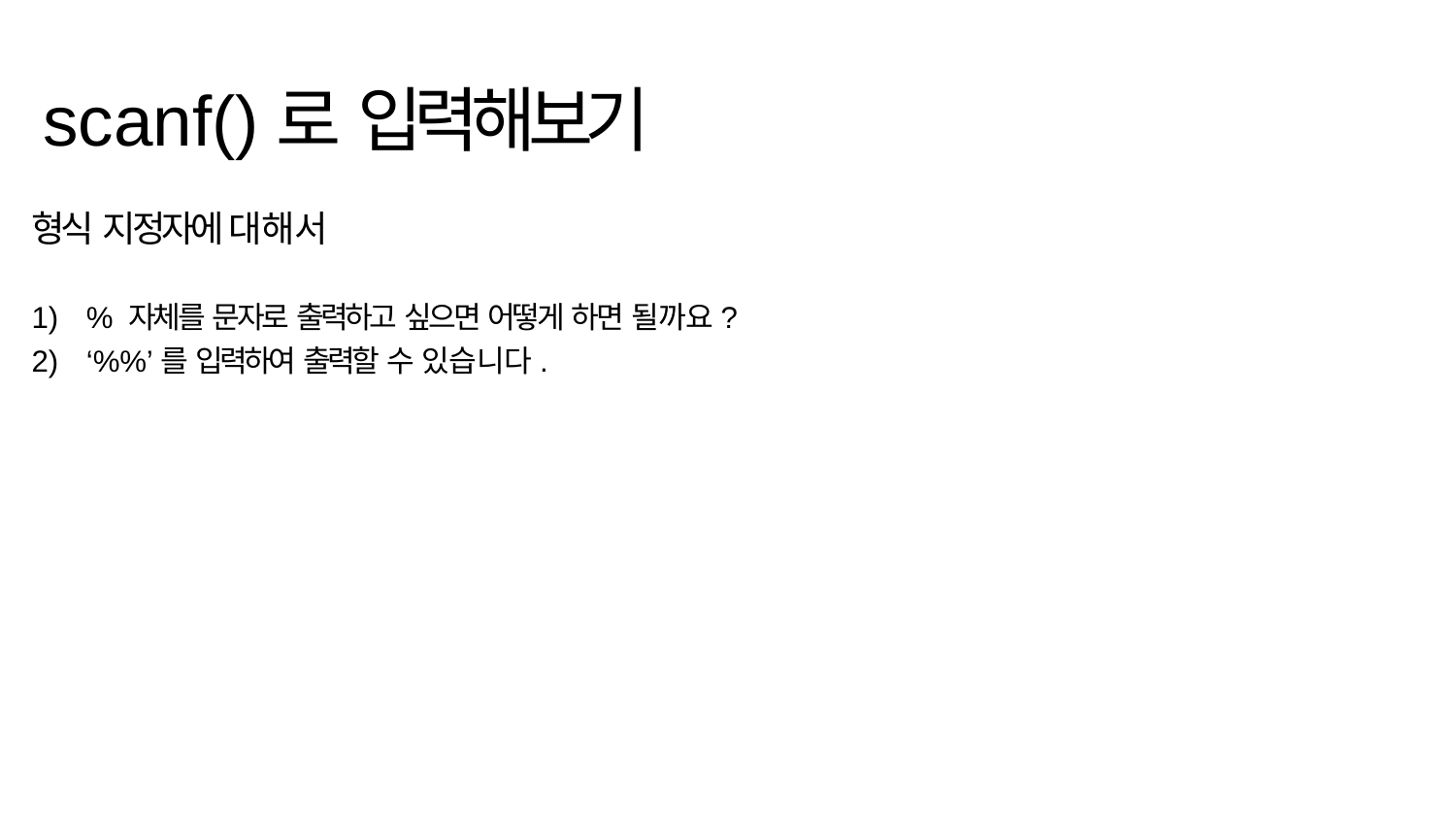

# scanf()로 입력해보기
형식 지정자에 대해서

% 자체를 문자로 출력하고 싶으면 어떻게 하면 될까요?
‘%%’를 입력하여 출력할 수 있습니다.